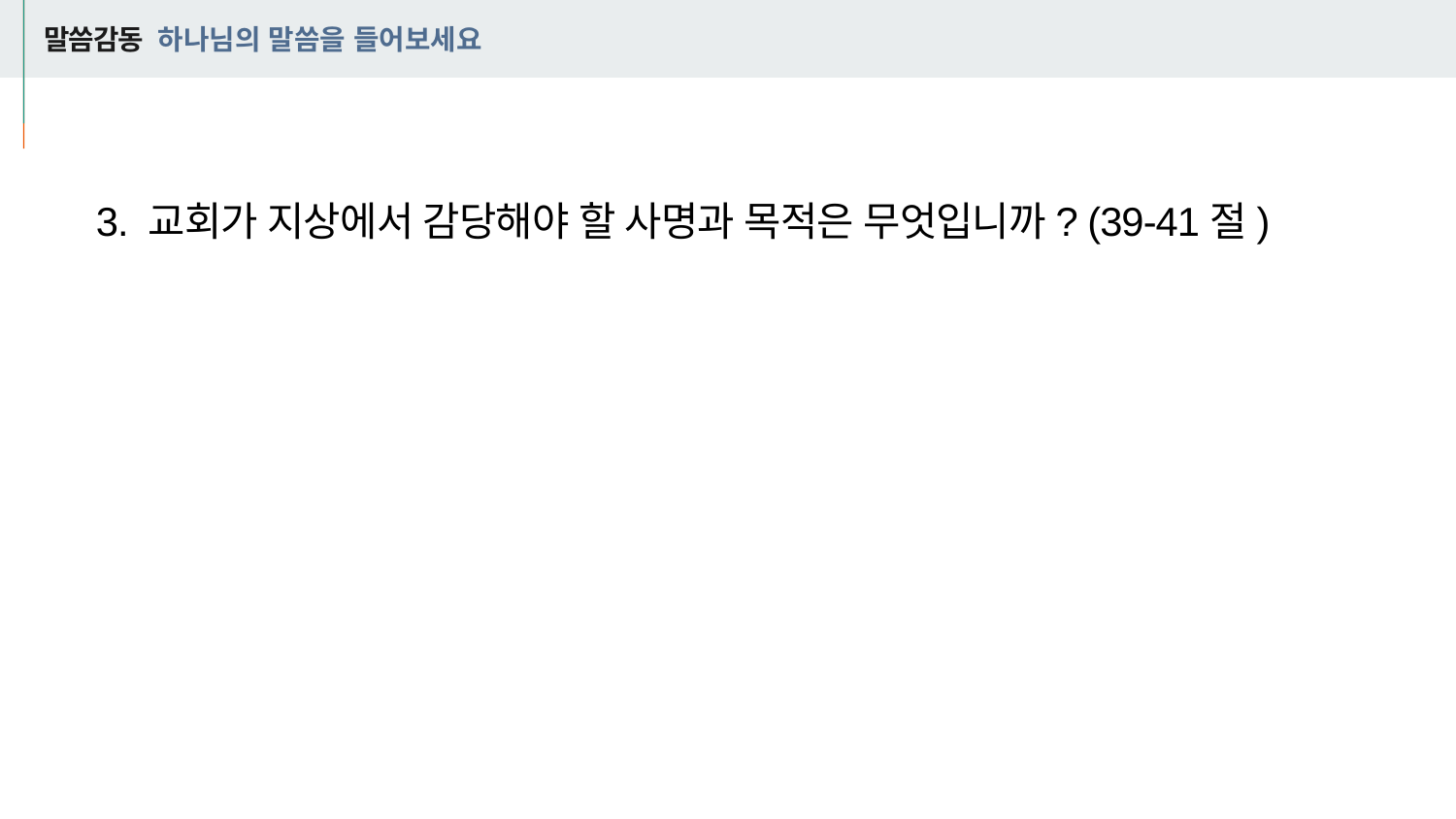

# 말씀감동  하나님의 말씀을 들어보세요
3. 교회가 지상에서 감당해야 할 사명과 목적은 무엇입니까? (39-41절)